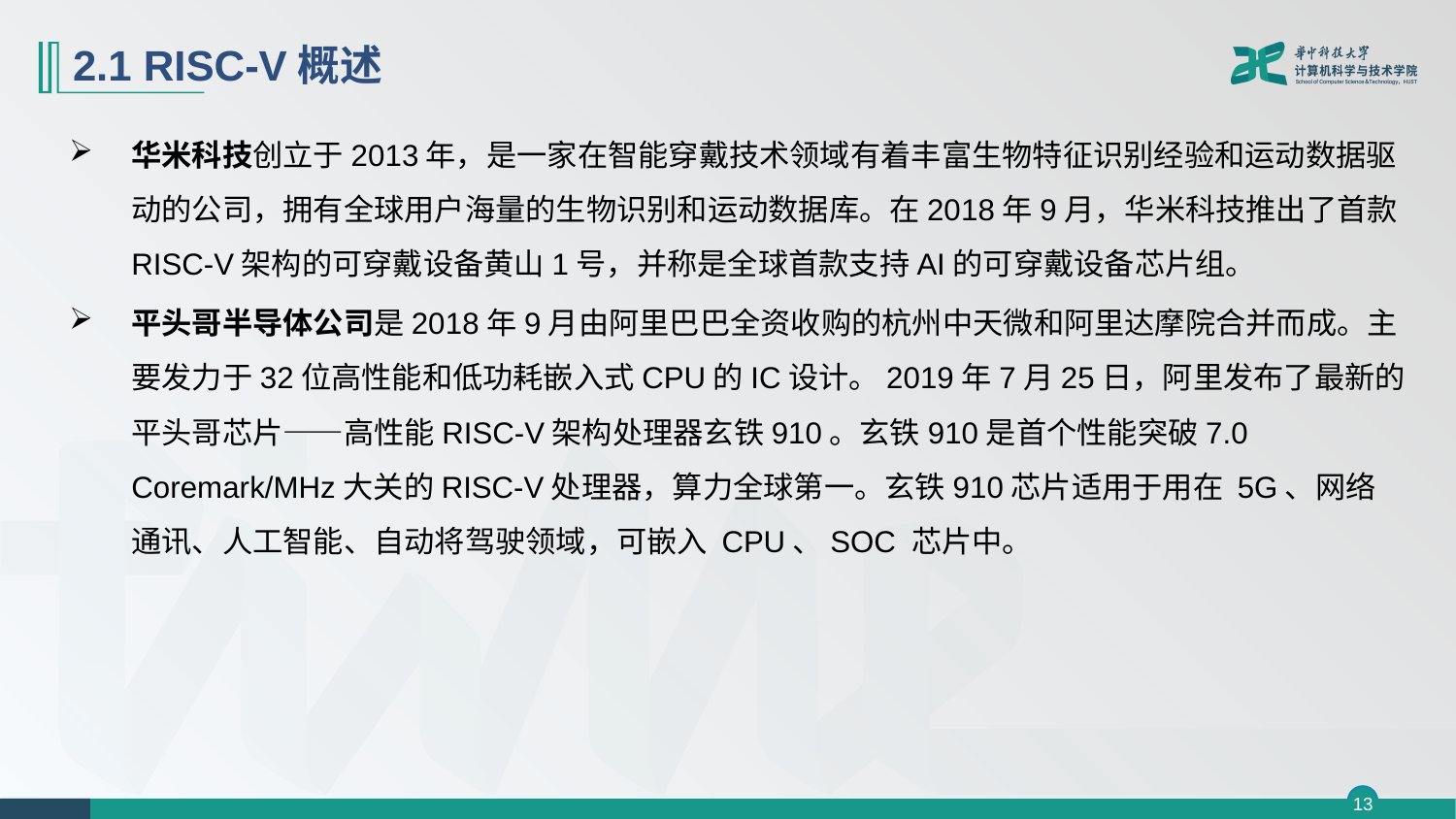

# 2.1 RISC-V概述
华米科技创立于2013年，是一家在智能穿戴技术领域有着丰富生物特征识别经验和运动数据驱动的公司，拥有全球用户海量的生物识别和运动数据库。在2018年9月，华米科技推出了首款RISC-V架构的可穿戴设备黄山1号，并称是全球首款支持AI的可穿戴设备芯片组。
平头哥半导体公司是2018年9月由阿里巴巴全资收购的杭州中天微和阿里达摩院合并而成。主要发力于32位高性能和低功耗嵌入式CPU的IC设计。2019年7月25日，阿里发布了最新的平头哥芯片——高性能RISC-V架构处理器玄铁910。玄铁910是首个性能突破7.0 Coremark/MHz大关的RISC-V处理器，算力全球第一。玄铁910芯片适用于用在 5G、网络通讯、人工智能、自动将驾驶领域，可嵌入 CPU、SOC 芯片中。